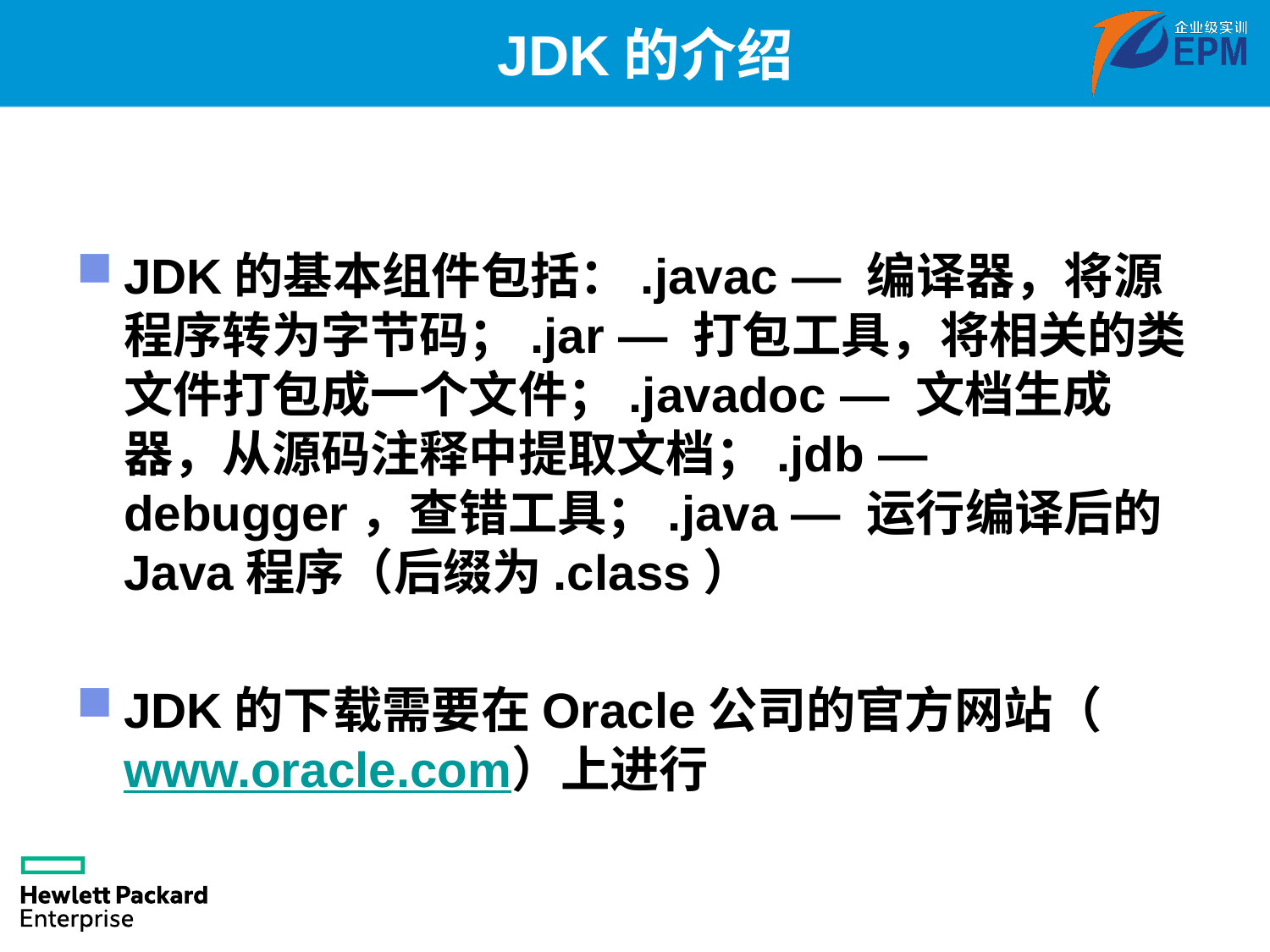

# JDK的介绍

JDK的基本组件包括：.javac — 编译器，将源程序转为字节码；.jar — 打包工具，将相关的类文件打包成一个文件；.javadoc — 文档生成器，从源码注释中提取文档；.jdb — debugger，查错工具；.java — 运行编译后的Java程序（后缀为.class）

JDK的下载需要在Oracle公司的官方网站（www.oracle.com）上进行